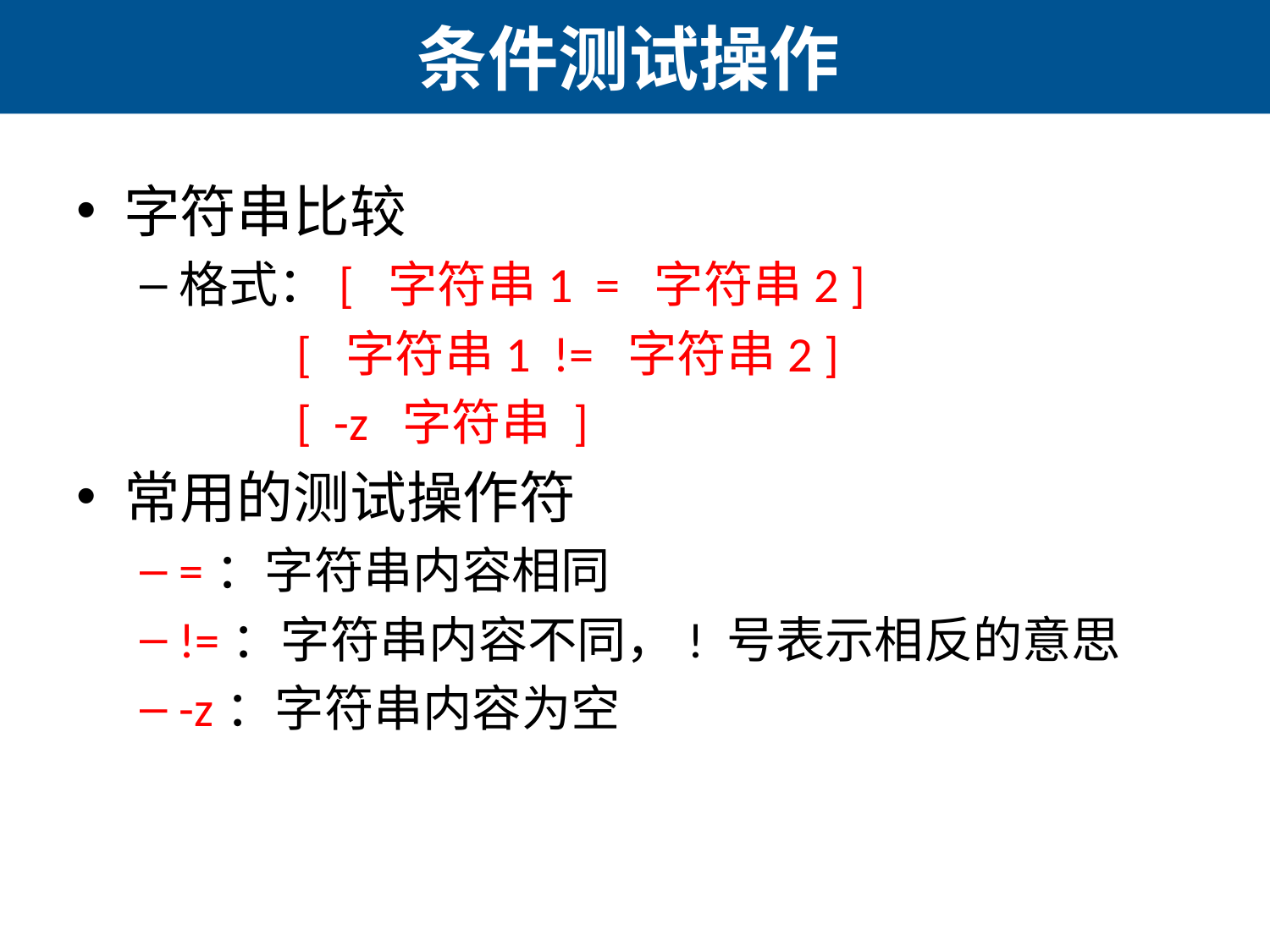

# 条件测试操作
字符串比较
格式：[  字符串1  =  字符串2 ]
              [  字符串1  !=  字符串2 ]
              [  -z  字符串 ]
常用的测试操作符
=：字符串内容相同
!=：字符串内容不同，! 号表示相反的意思
-z：字符串内容为空